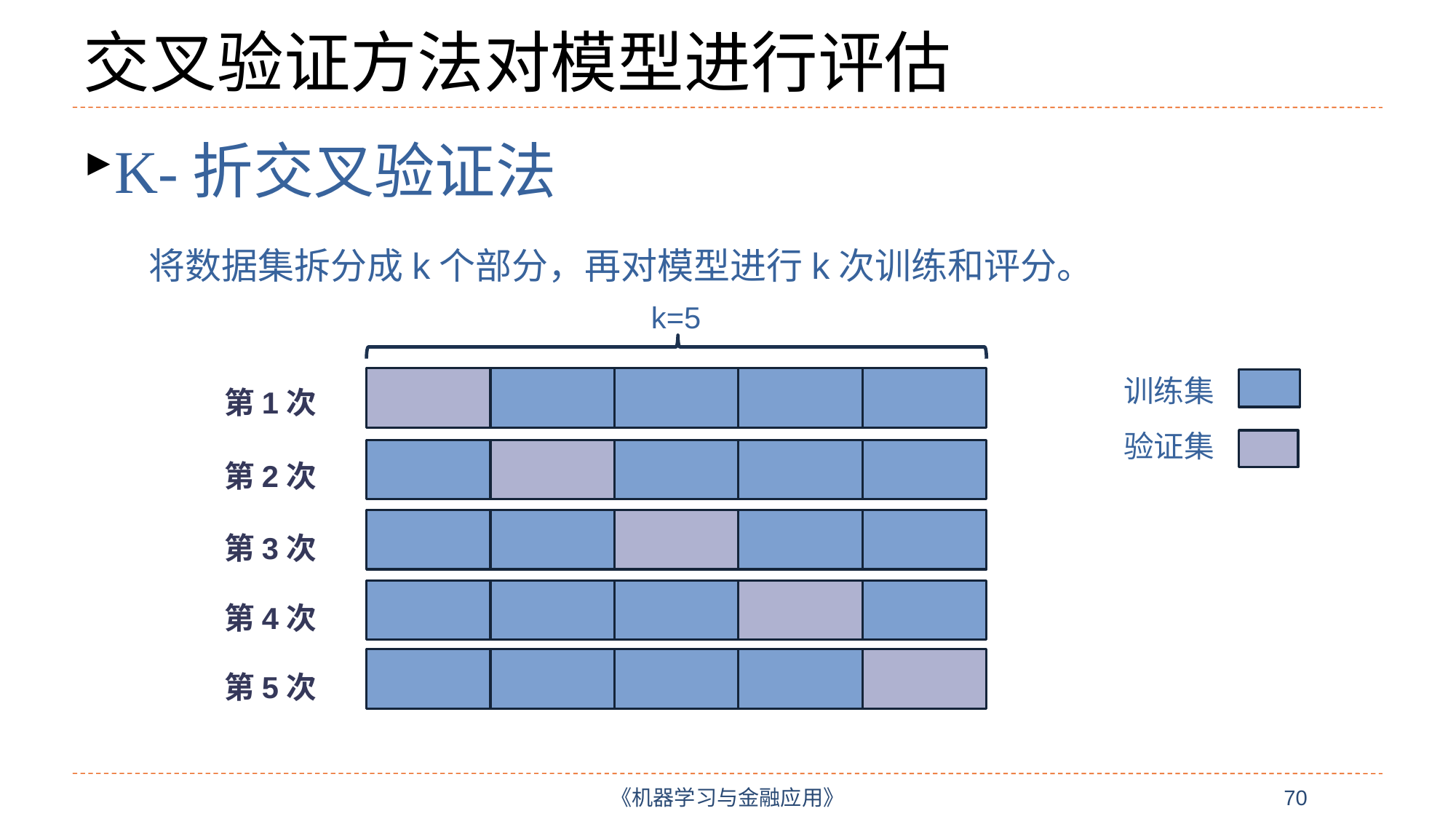

# 交叉验证方法对模型进行评估

K-折交叉验证法

     将数据集拆分成k个部分，再对模型进行k次训练和评分。

k=5
训练集
第1次

验证集

第2次

第3次

第4次

第5次